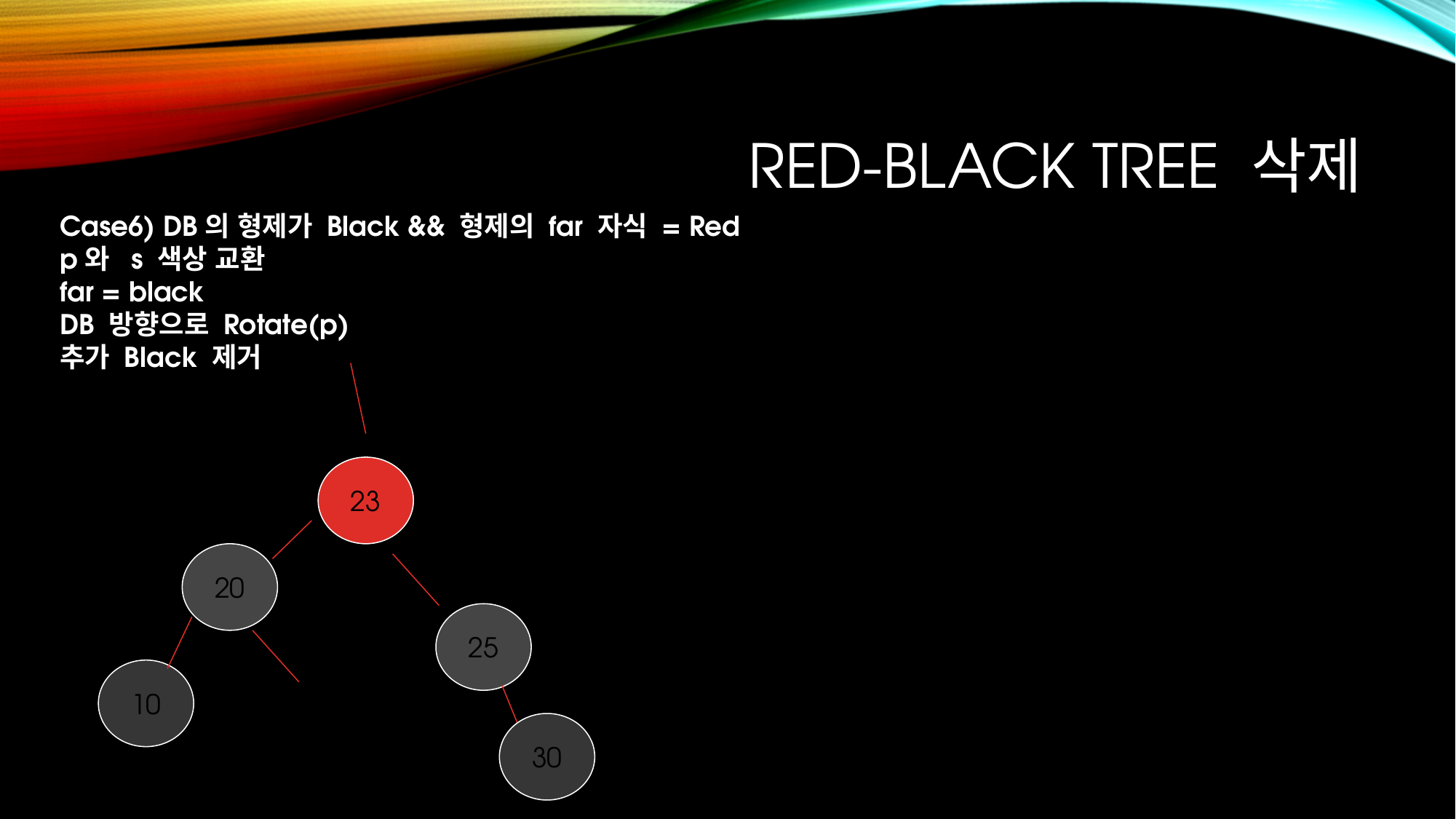

# Red-black tree 삭제
Case6) DB의 형제가 Black && 형제의 far 자식 = Red
p와  s 색상 교환
far = black
DB 방향으로 Rotate(p)
추가 Black 제거
23
20
25
10
30